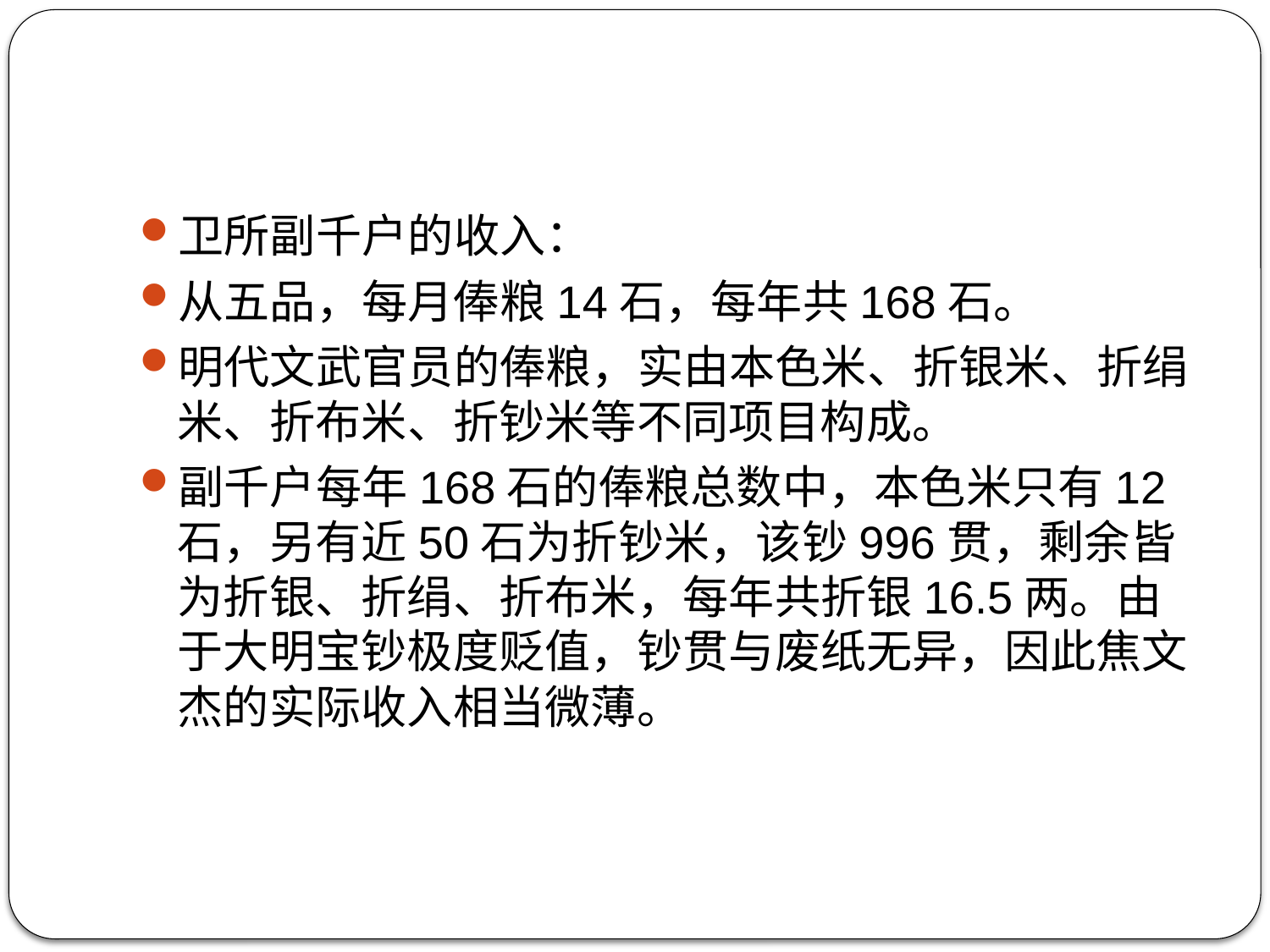

#
卫所副千户的收入：
从五品，每月俸粮14石，每年共168石。
明代文武官员的俸粮，实由本色米、折银米、折绢米、折布米、折钞米等不同项目构成。
副千户每年168石的俸粮总数中，本色米只有12石，另有近50石为折钞米，该钞996贯，剩余皆为折银、折绢、折布米，每年共折银16.5两。由于大明宝钞极度贬值，钞贯与废纸无异，因此焦文杰的实际收入相当微薄。